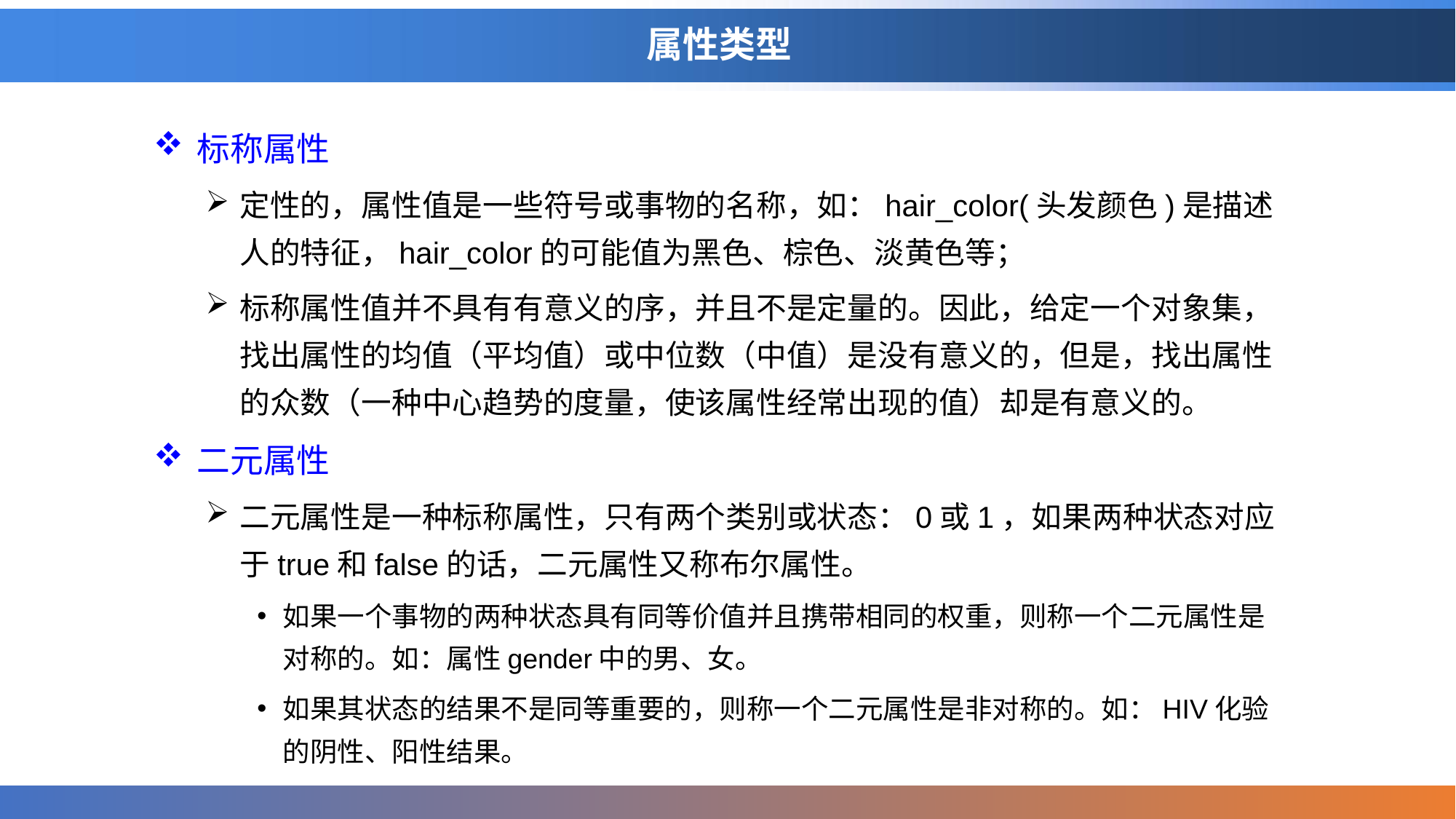

# 属性类型
标称属性
定性的，属性值是一些符号或事物的名称，如：hair_color(头发颜色)是描述人的特征，hair_color的可能值为黑色、棕色、淡黄色等；
标称属性值并不具有有意义的序，并且不是定量的。因此，给定一个对象集，找出属性的均值（平均值）或中位数（中值）是没有意义的，但是，找出属性的众数（一种中心趋势的度量，使该属性经常出现的值）却是有意义的。
二元属性
二元属性是一种标称属性，只有两个类别或状态：0或1，如果两种状态对应于true和false的话，二元属性又称布尔属性。
如果一个事物的两种状态具有同等价值并且携带相同的权重，则称一个二元属性是对称的。如：属性gender中的男、女。
如果其状态的结果不是同等重要的，则称一个二元属性是非对称的。如：HIV化验的阴性、阳性结果。